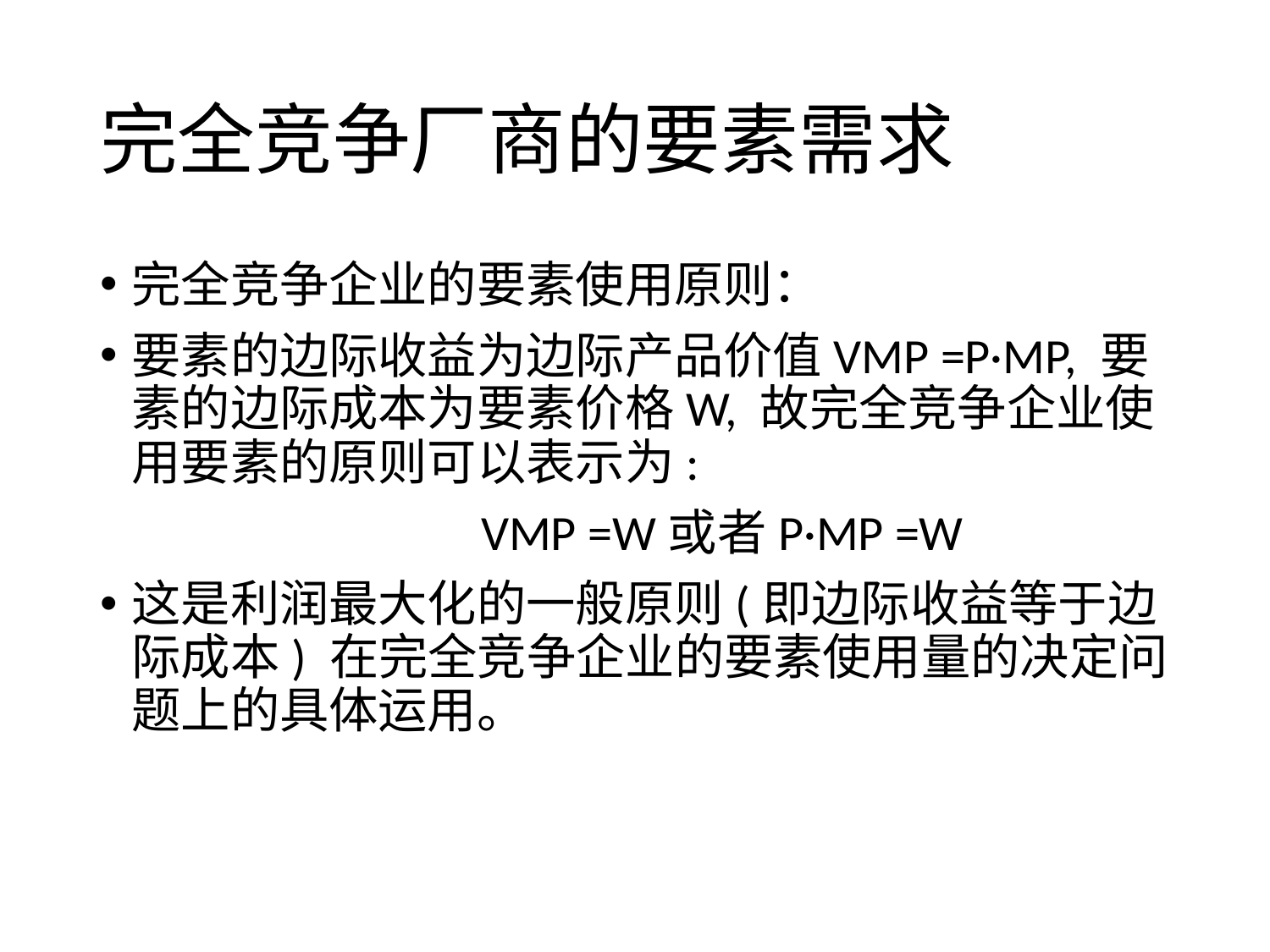

# 完全竞争厂商的要素需求
完全竞争企业的要素使用原则：
要素的边际收益为边际产品价值VMP =P·MP, 要素的边际成本为要素价格W, 故完全竞争企业使用要素的原则可以表示为:
	     		VMP =W或者P·MP =W
这是利润最大化的一般原则(即边际收益等于边际成本) 在完全竞争企业的要素使用量的决定问题上的具体运用。